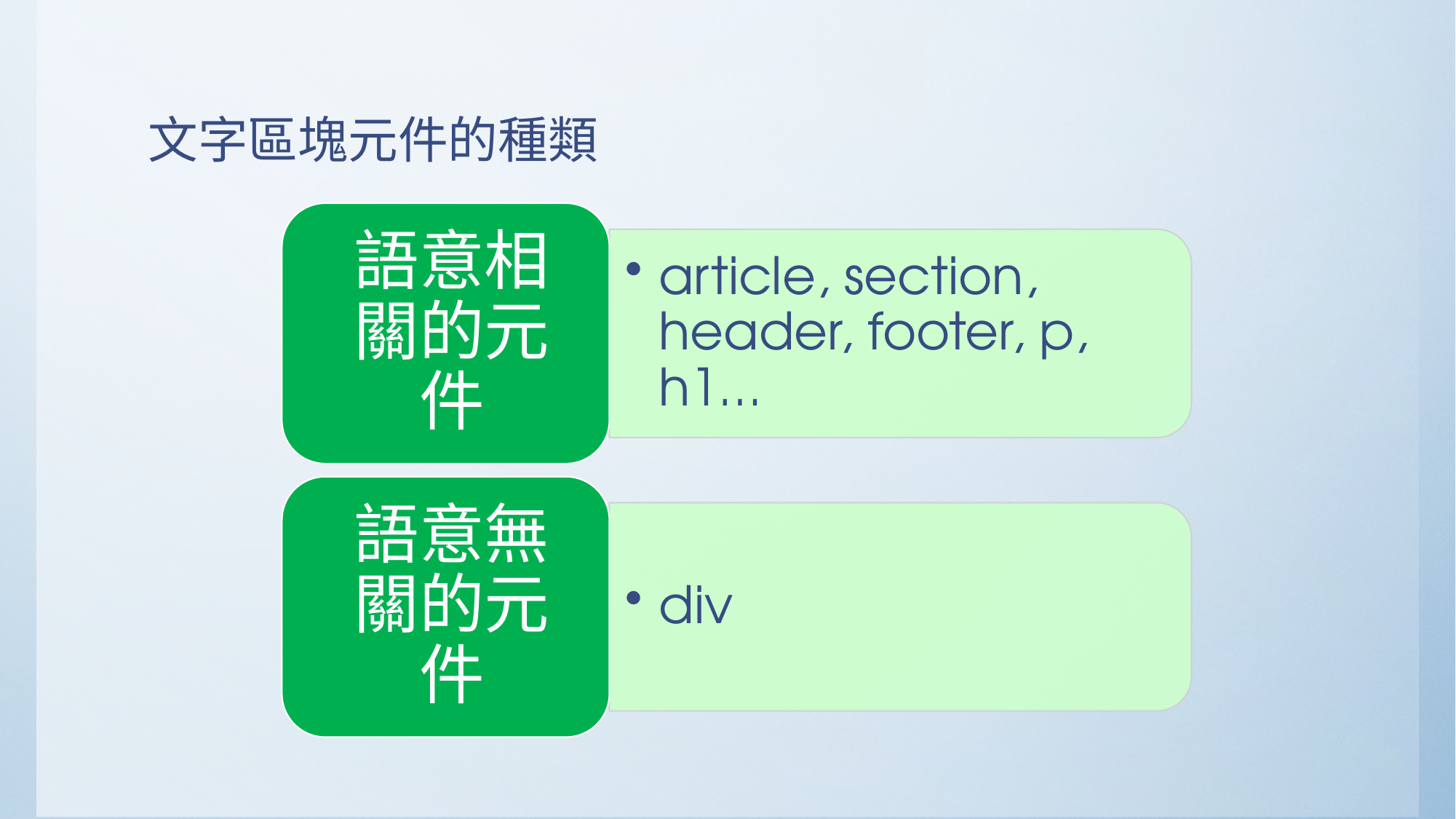

# 文字區塊元件的種類
article, section, header, footer, p, h1…
語意相關的元件
div
語意無關的元件